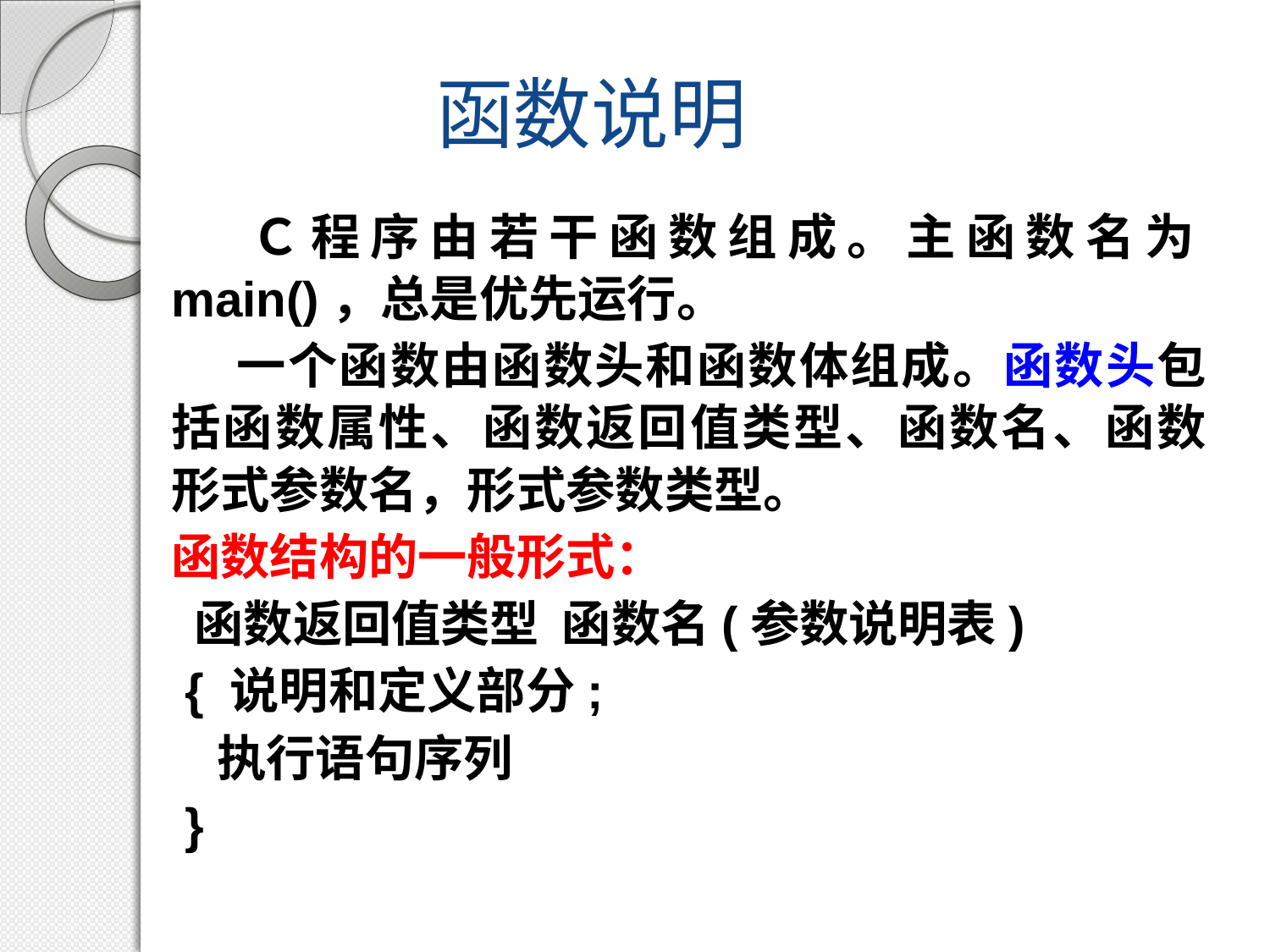

# 函数说明
   Ｃ程序由若干函数组成。主函数名为main()，总是优先运行。
    一个函数由函数头和函数体组成。函数头包括函数属性、函数返回值类型、函数名、函数形式参数名，形式参数类型。
函数结构的一般形式：
 函数返回值类型  函数名(参数说明表)
 { 说明和定义部分;
   执行语句序列
 }
47